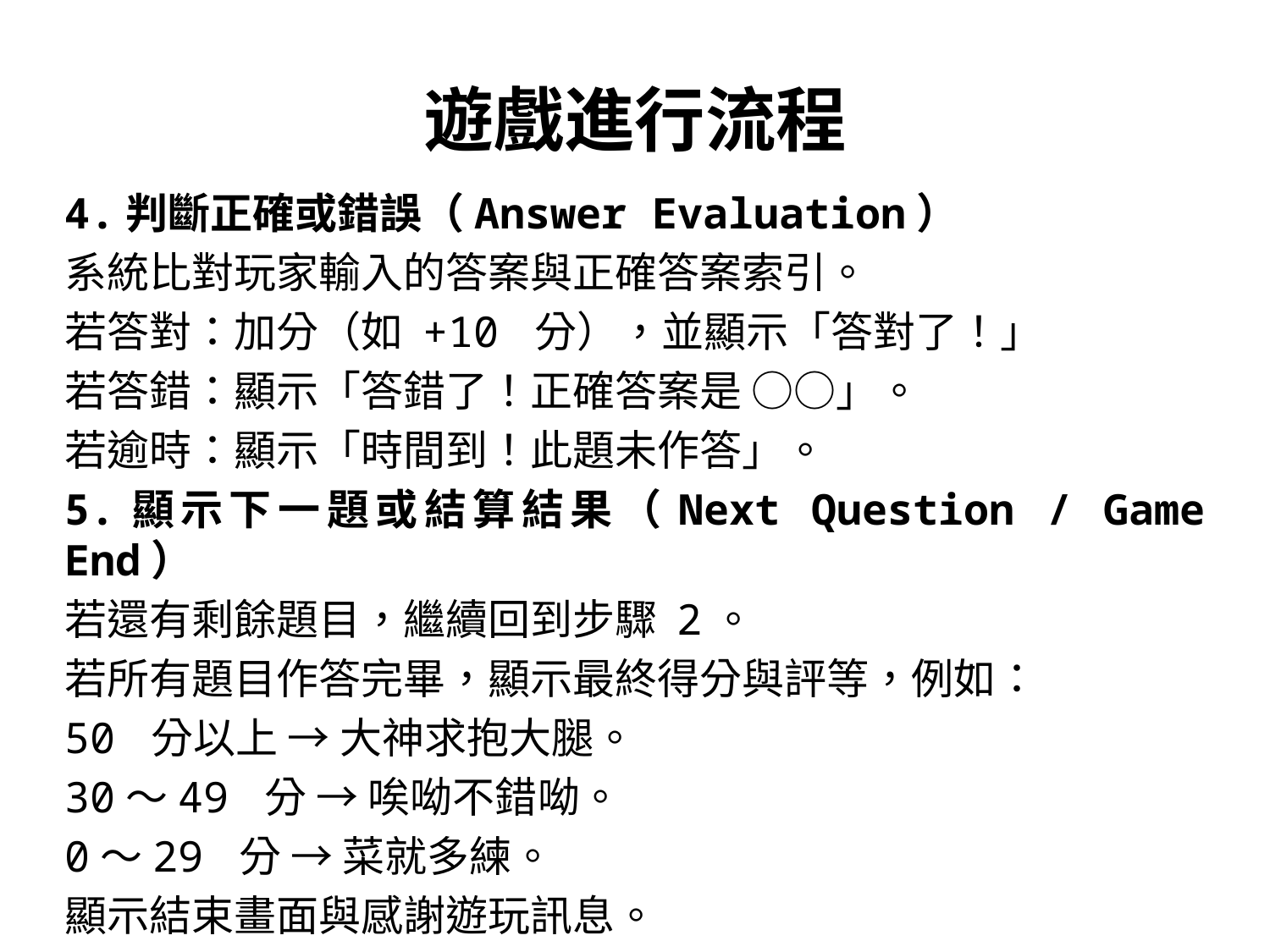

# 遊戲進行流程
4.判斷正確或錯誤（Answer Evaluation）
系統比對玩家輸入的答案與正確答案索引。
若答對：加分（如 +10 分），並顯示「答對了！」
若答錯：顯示「答錯了！正確答案是 ○○」。
若逾時：顯示「時間到！此題未作答」。
5.顯示下一題或結算結果（Next Question / Game End）
若還有剩餘題目，繼續回到步驟 2。
若所有題目作答完畢，顯示最終得分與評等，例如：
50 分以上 → 大神求抱大腿。
30～49 分 → 唉呦不錯呦。
0～29 分 → 菜就多練。
顯示結束畫面與感謝遊玩訊息。